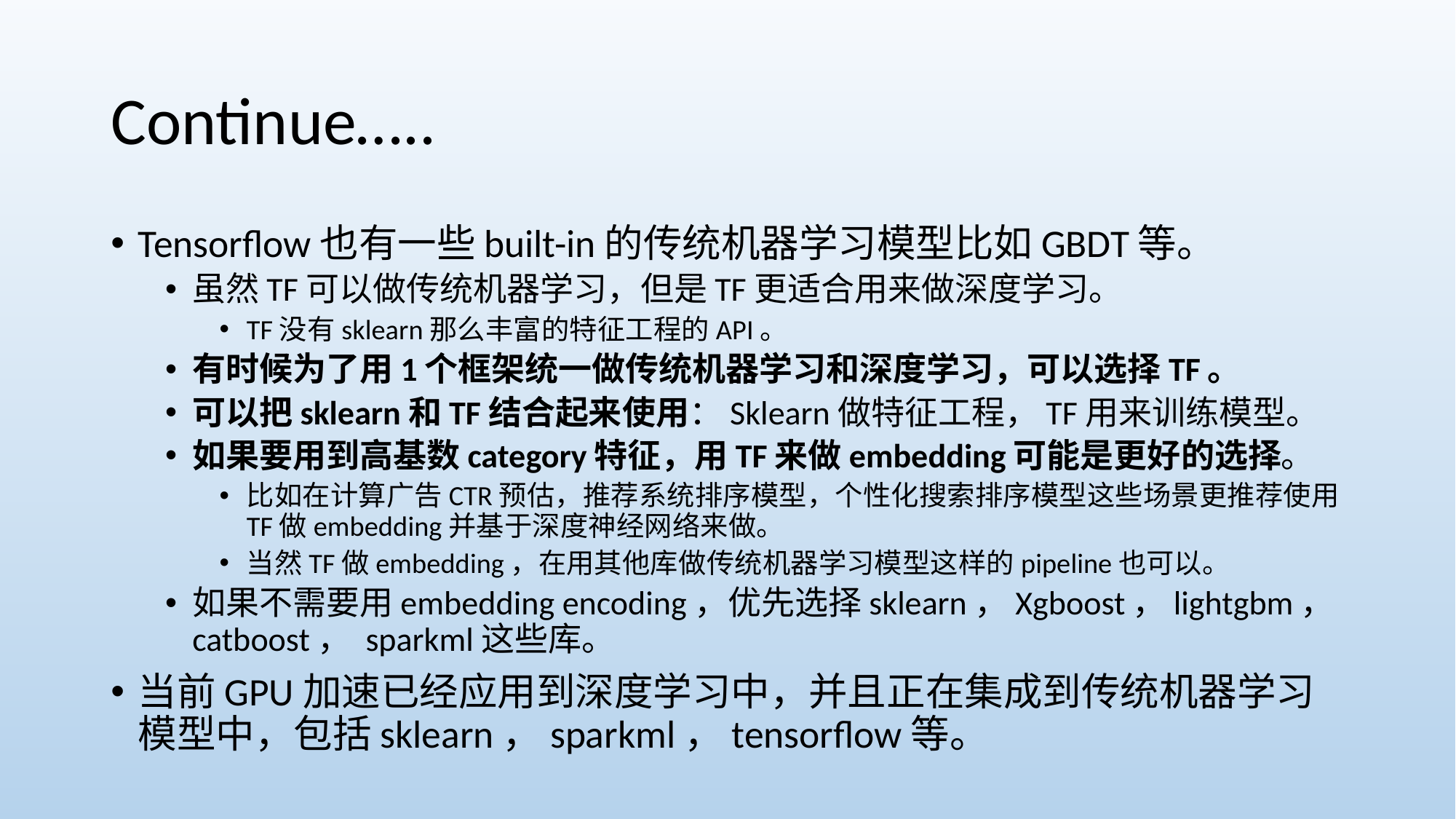

# Continue…..
Tensorflow也有一些built-in的传统机器学习模型比如GBDT等。
虽然TF可以做传统机器学习，但是TF更适合用来做深度学习。
TF没有sklearn那么丰富的特征工程的API。
有时候为了用1个框架统一做传统机器学习和深度学习，可以选择TF。
可以把sklearn和TF结合起来使用：Sklearn做特征工程，TF用来训练模型。
如果要用到高基数category特征，用TF来做embedding可能是更好的选择。
比如在计算广告CTR预估，推荐系统排序模型，个性化搜索排序模型这些场景更推荐使用TF做embedding并基于深度神经网络来做。
当然TF做embedding，在用其他库做传统机器学习模型这样的pipeline也可以。
如果不需要用embedding encoding，优先选择sklearn，Xgboost，lightgbm，catboost， sparkml这些库。
当前GPU加速已经应用到深度学习中，并且正在集成到传统机器学习模型中，包括sklearn，sparkml，tensorflow等。